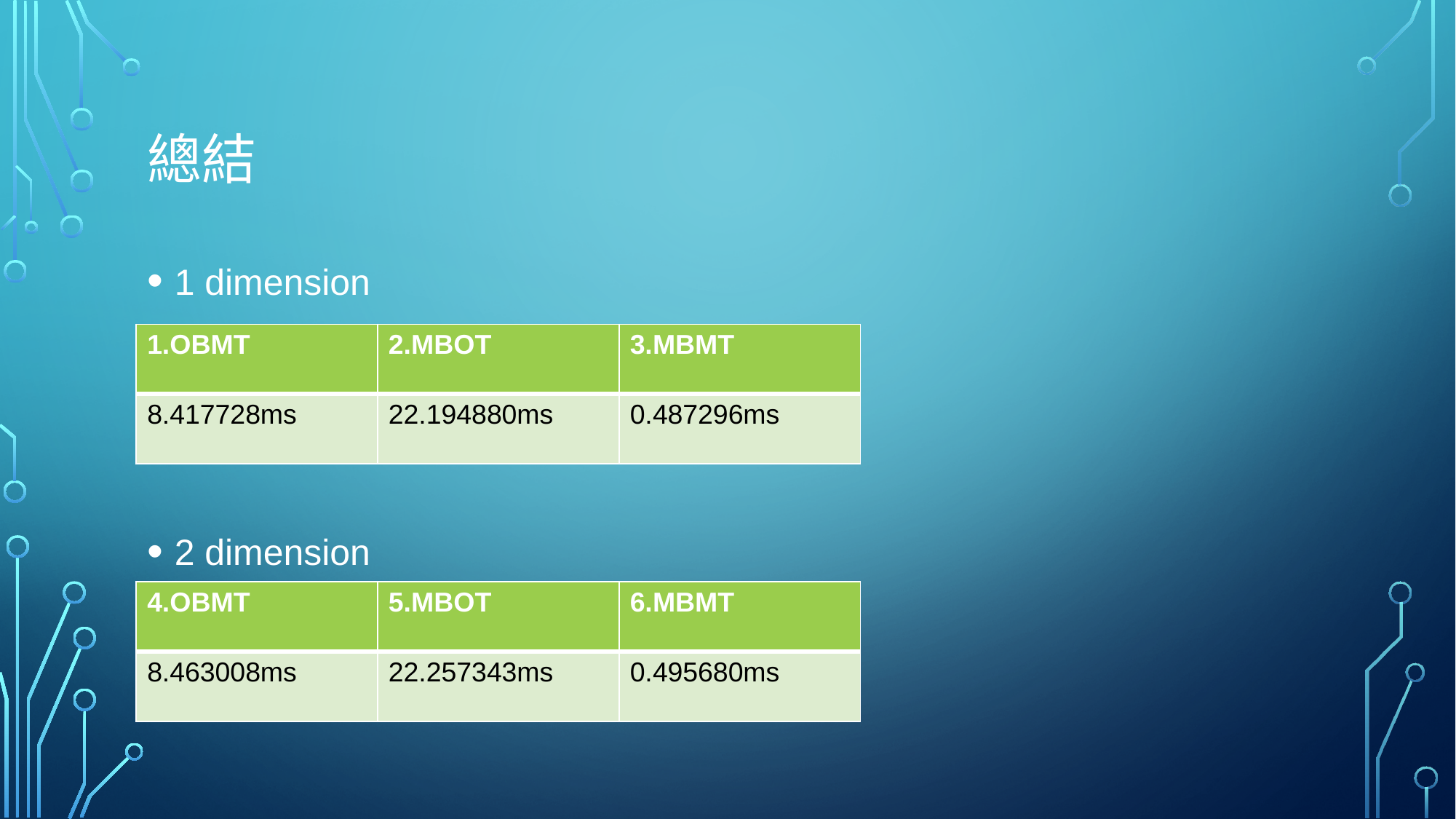

# 總結
1 dimension

2 dimension
| 1.OBMT | 2.MBOT | 3.MBMT |
| --- | --- | --- |
| 8.417728ms | 22.194880ms | 0.487296ms |
| 4.OBMT | 5.MBOT | 6.MBMT |
| --- | --- | --- |
| 8.463008ms | 22.257343ms | 0.495680ms |